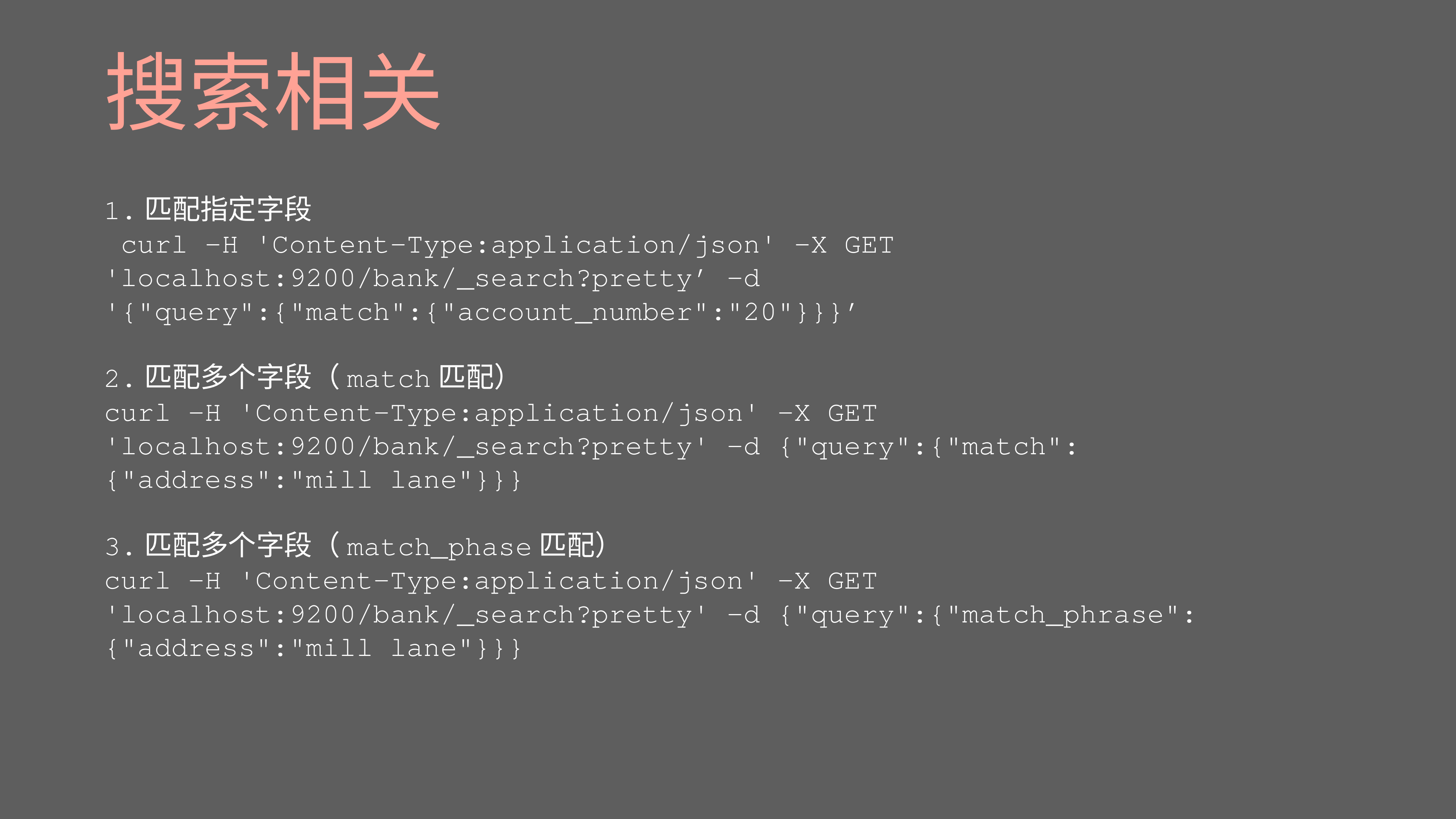

# 搜索相关
1.匹配指定字段
 curl -H 'Content-Type:application/json' -X GET
'localhost:9200/bank/_search?pretty’ –d
'{"query":{"match":{"account_number":"20"}}}’

2.匹配多个字段（match匹配）
curl -H 'Content-Type:application/json' -X GET 'localhost:9200/bank/_search?pretty' -d {"query":{"match":{"address":"mill lane"}}}

3.匹配多个字段（match_phase匹配）
curl -H 'Content-Type:application/json' -X GET 'localhost:9200/bank/_search?pretty' -d {"query":{"match_phrase":{"address":"mill lane"}}}